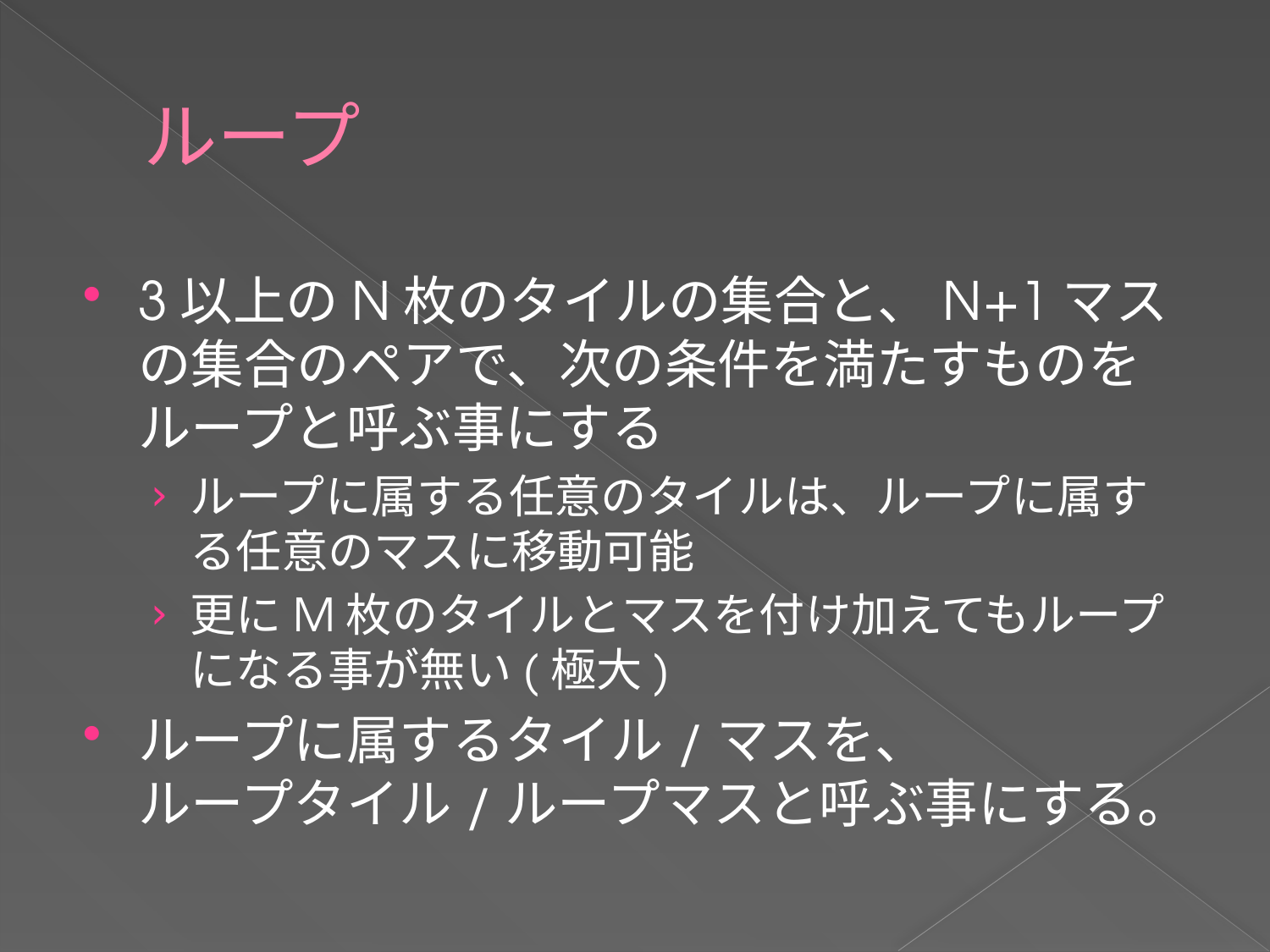

# ループ
3以上のN枚のタイルの集合と、N+1マスの集合のペアで、次の条件を満たすものをループと呼ぶ事にする
ループに属する任意のタイルは、ループに属する任意のマスに移動可能
更にM枚のタイルとマスを付け加えてもループになる事が無い(極大)
ループに属するタイル/マスを、
ループタイル/ループマスと呼ぶ事にする。